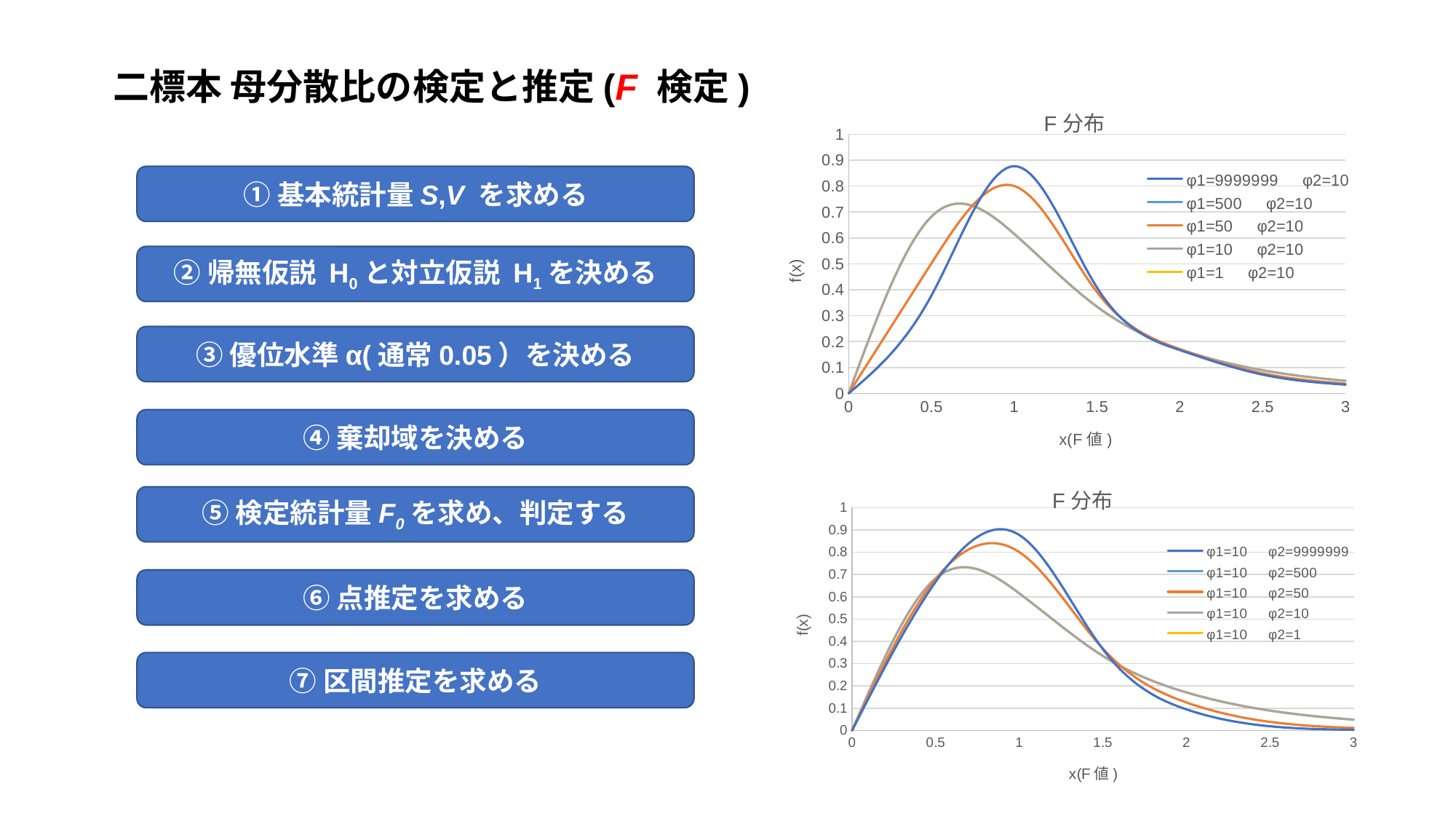

二標本 母分散比の検定と推定(F 検定)

### Chart: F分布

| Category | φ1=9999999　φ2=10 | φ1=500　φ2=10 | φ1=50　φ2=10 | φ1=10　φ2=10 | φ1=1　φ2=10 |
|---|---|---|---|---|---|
①基本統計量S,V を求める
②帰無仮説 H0と対立仮説 H1を決める
③優位水準α(通常0.05）を決める
④棄却域を決める

### Chart: F分布

| Category | φ1=10　φ2=9999999 | φ1=10　φ2=500 | φ1=10　φ2=50 | φ1=10　φ2=10 | φ1=10　φ2=1 |
|---|---|---|---|---|---|
⑤検定統計量F0を求め、判定する
⑥点推定を求める
⑦区間推定を求める